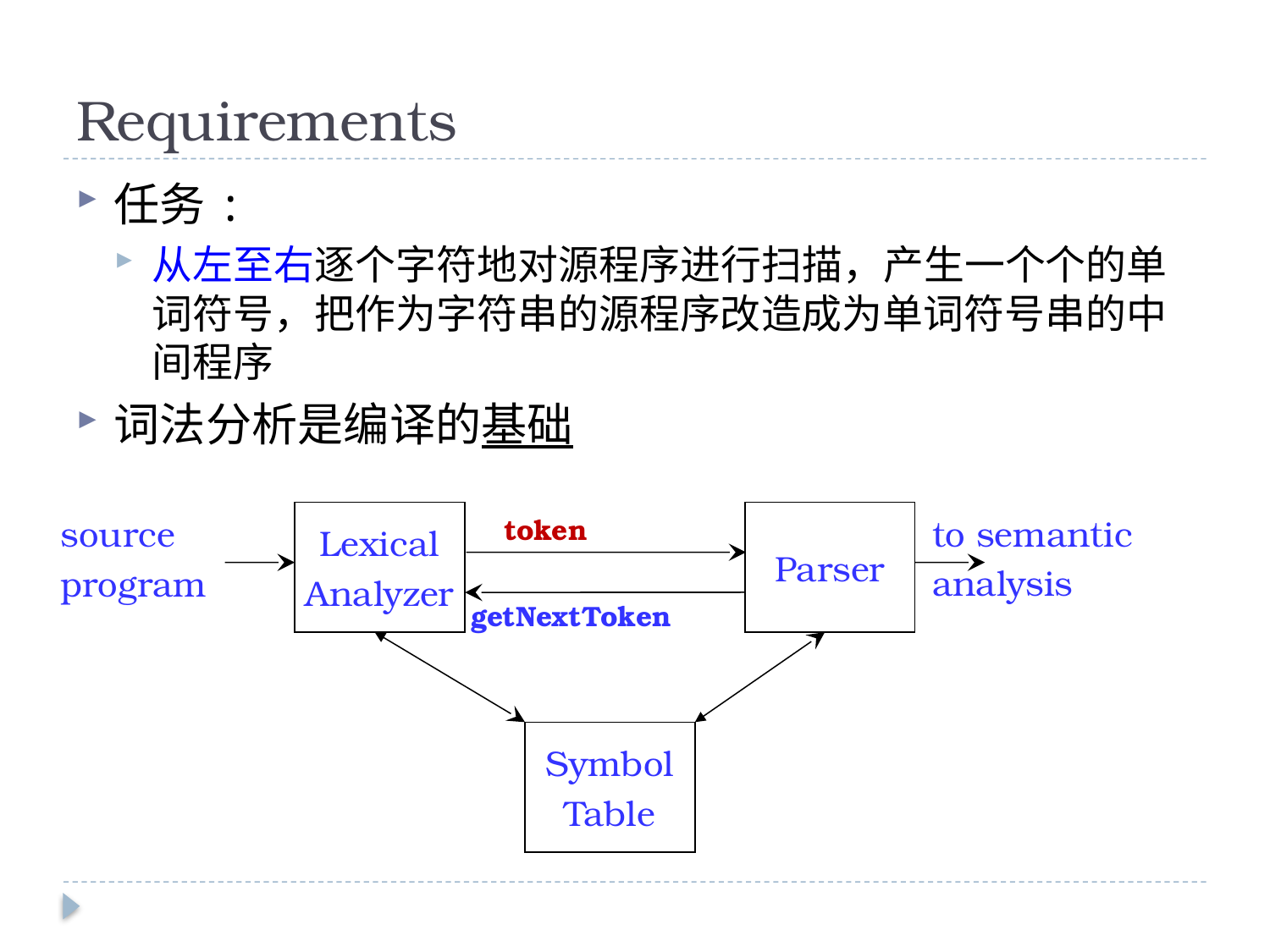

# Requirements
任务:
从左至右逐个字符地对源程序进行扫描，产生一个个的单词符号，把作为字符串的源程序改造成为单词符号串的中间程序
词法分析是编译的基础
Lexical
Analyzer
Parser
to semantic
analysis
token
source
program

getNextToken

Symbol
Table